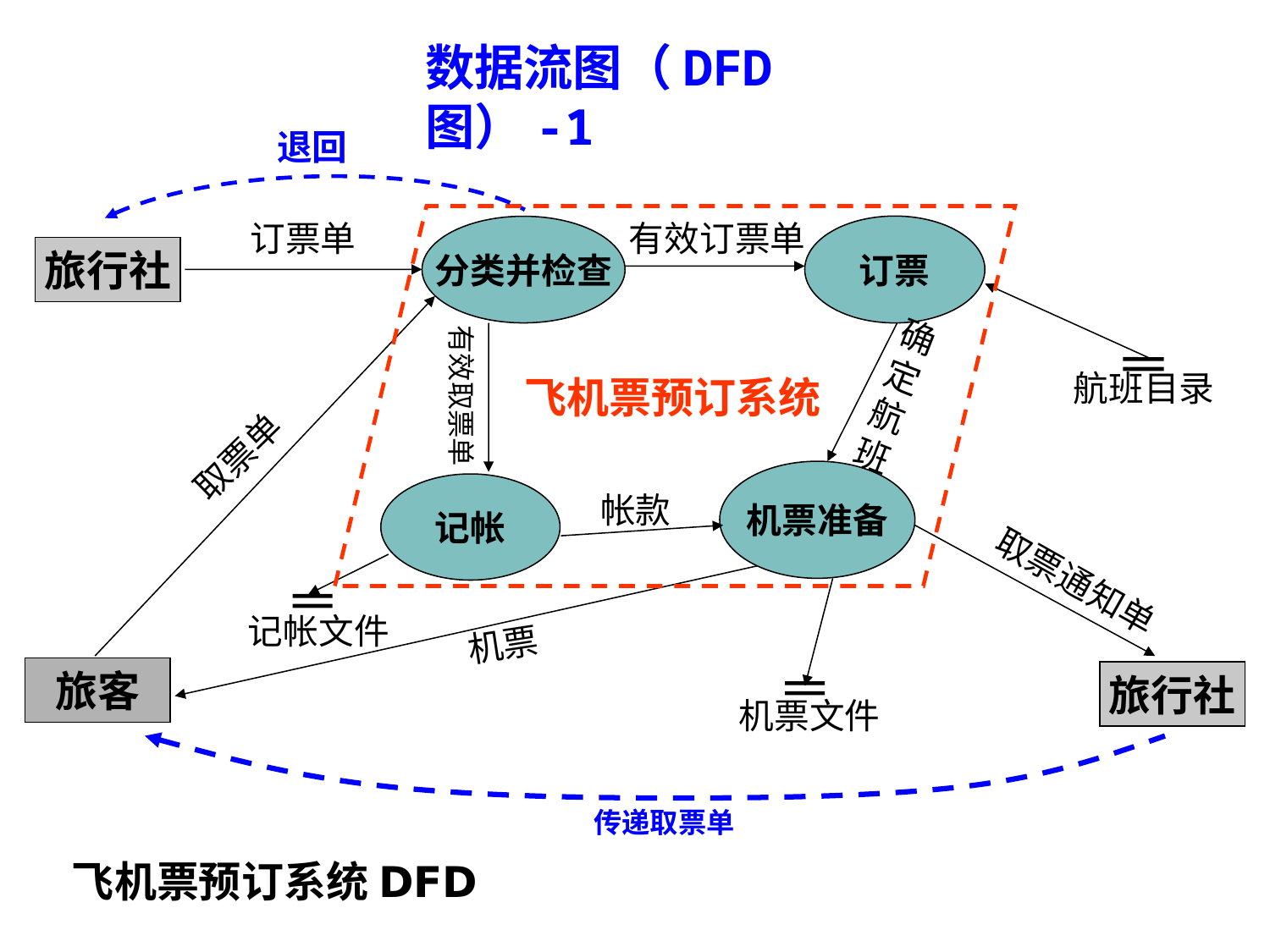

数据流图（DFD图）-1
退回

飞机票预订系统
订票
订票单

分类并检查
有效订票单

旅行社
旅客
旅行社

航班目录

取票单

有效取票单

确
定
航
班
机票准备
记帐
帐款

取票通知单

记帐文件

机票

机票文件

传递取票单
飞机票预订系统DFD